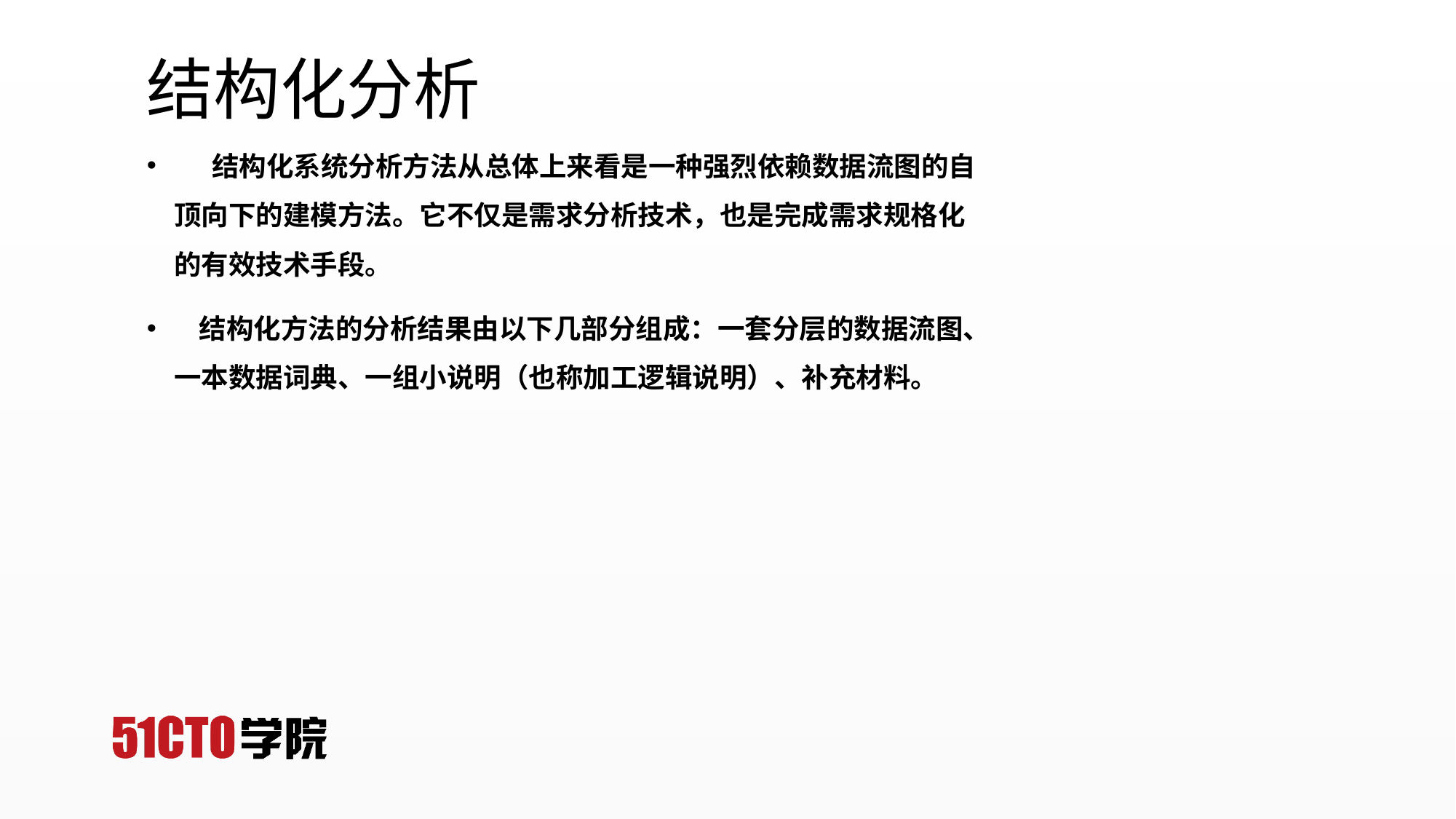

# 结构化分析
     结构化系统分析方法从总体上来看是一种强烈依赖数据流图的自顶向下的建模方法。它不仅是需求分析技术，也是完成需求规格化的有效技术手段。
   结构化方法的分析结果由以下几部分组成：一套分层的数据流图、一本数据词典、一组小说明（也称加工逻辑说明）、补充材料。